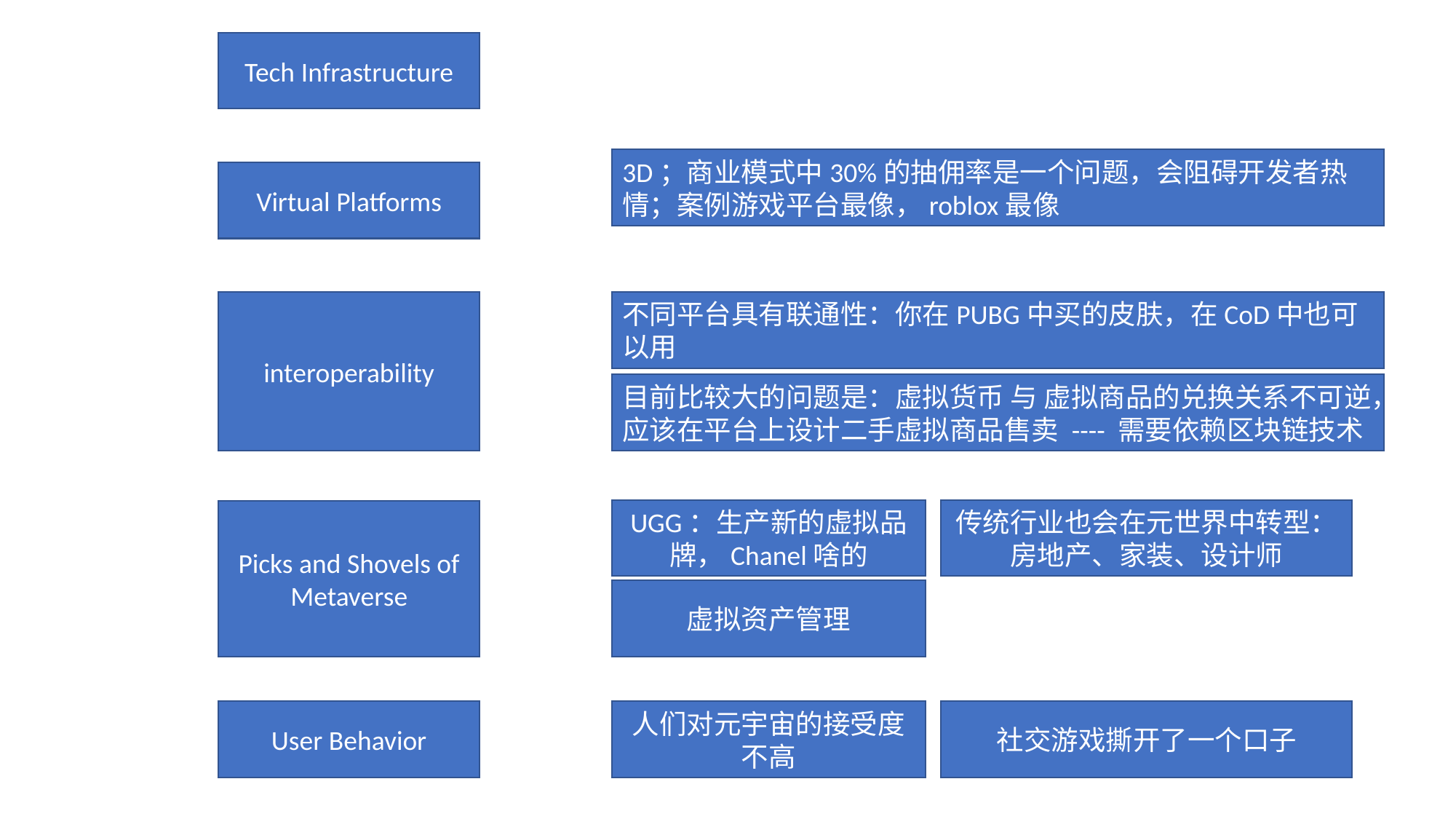

Tech Infrastructure
3D；商业模式中30%的抽佣率是一个问题，会阻碍开发者热情；案例游戏平台最像，roblox最像
Virtual Platforms
不同平台具有联通性：你在PUBG中买的皮肤，在CoD中也可以用
interoperability
目前比较大的问题是：虚拟货币 与 虚拟商品的兑换关系不可逆，应该在平台上设计二手虚拟商品售卖 ---- 需要依赖区块链技术
传统行业也会在元世界中转型：房地产、家装、设计师
UGG：生产新的虚拟品牌，Chanel啥的
Picks and Shovels of Metaverse
虚拟资产管理
人们对元宇宙的接受度不高
社交游戏撕开了一个口子
User Behavior